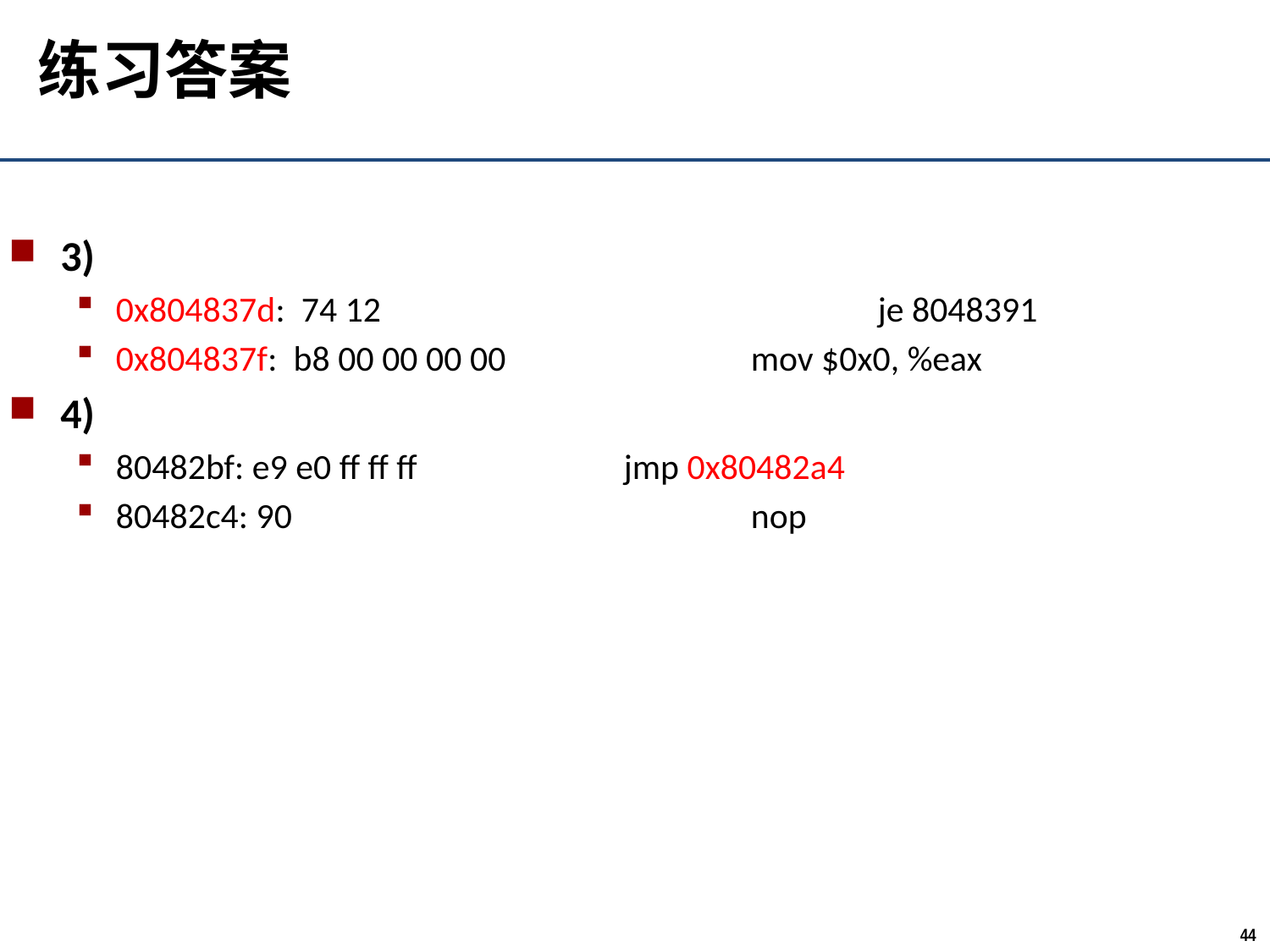

# 练习答案
3)
0x804837d:  74 12				je 8048391
0x804837f:  b8 00 00 00 00		mov $0x0, %eax
4)
80482bf: e9 e0 ff ff ff 		jmp 0x80482a4
80482c4: 90				nop